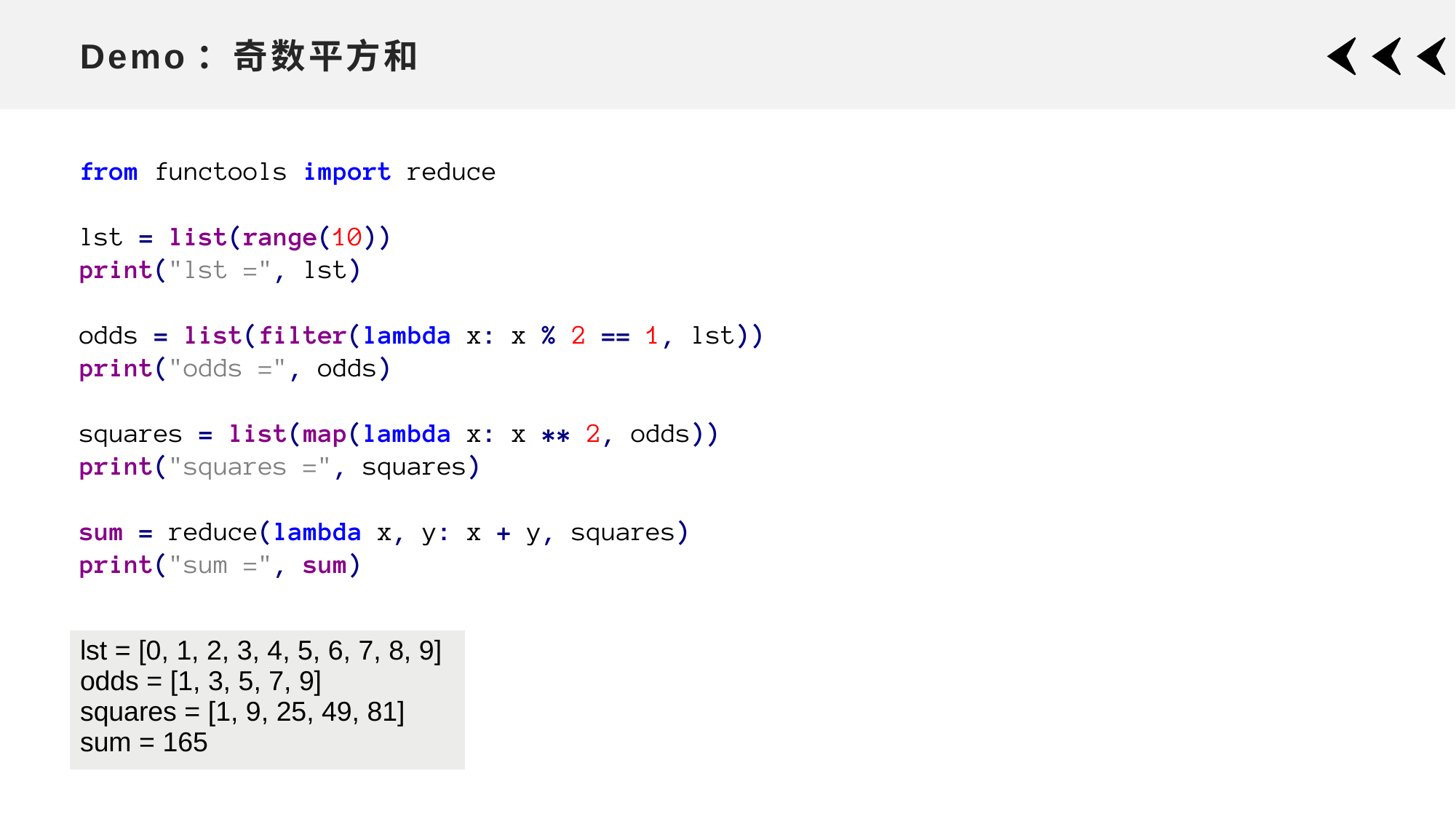

# Demo：奇数平方和
from functools import reduce

lst = list(range(10))
print("lst =", lst)

odds = list(filter(lambda x: x % 2 == 1, lst))
print("odds =", odds)

squares = list(map(lambda x: x ** 2, odds))
print("squares =", squares)

sum = reduce(lambda x, y: x + y, squares)
print("sum =", sum)
| lst = [0, 1, 2, 3, 4, 5, 6, 7, 8, 9] odds = [1, 3, 5, 7, 9] squares = [1, 9, 25, 49, 81] sum = 165 |
| --- |